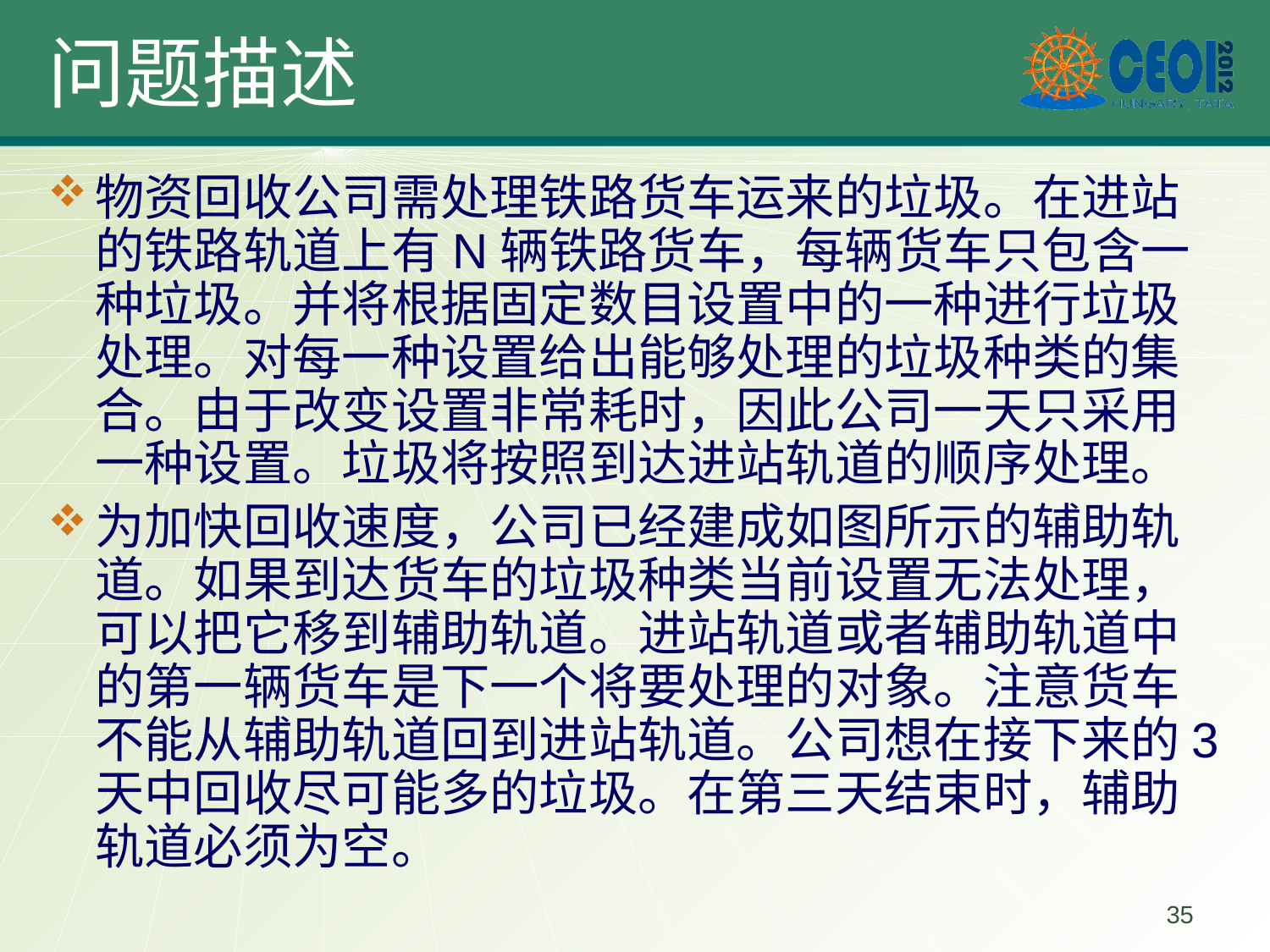

# 问题描述
物资回收公司需处理铁路货车运来的垃圾。在进站的铁路轨道上有N辆铁路货车，每辆货车只包含一种垃圾。并将根据固定数目设置中的一种进行垃圾处理。对每一种设置给出能够处理的垃圾种类的集合。由于改变设置非常耗时，因此公司一天只采用一种设置。垃圾将按照到达进站轨道的顺序处理。
为加快回收速度，公司已经建成如图所示的辅助轨道。如果到达货车的垃圾种类当前设置无法处理，可以把它移到辅助轨道。进站轨道或者辅助轨道中的第一辆货车是下一个将要处理的对象。注意货车不能从辅助轨道回到进站轨道。公司想在接下来的3天中回收尽可能多的垃圾。在第三天结束时，辅助轨道必须为空。
35